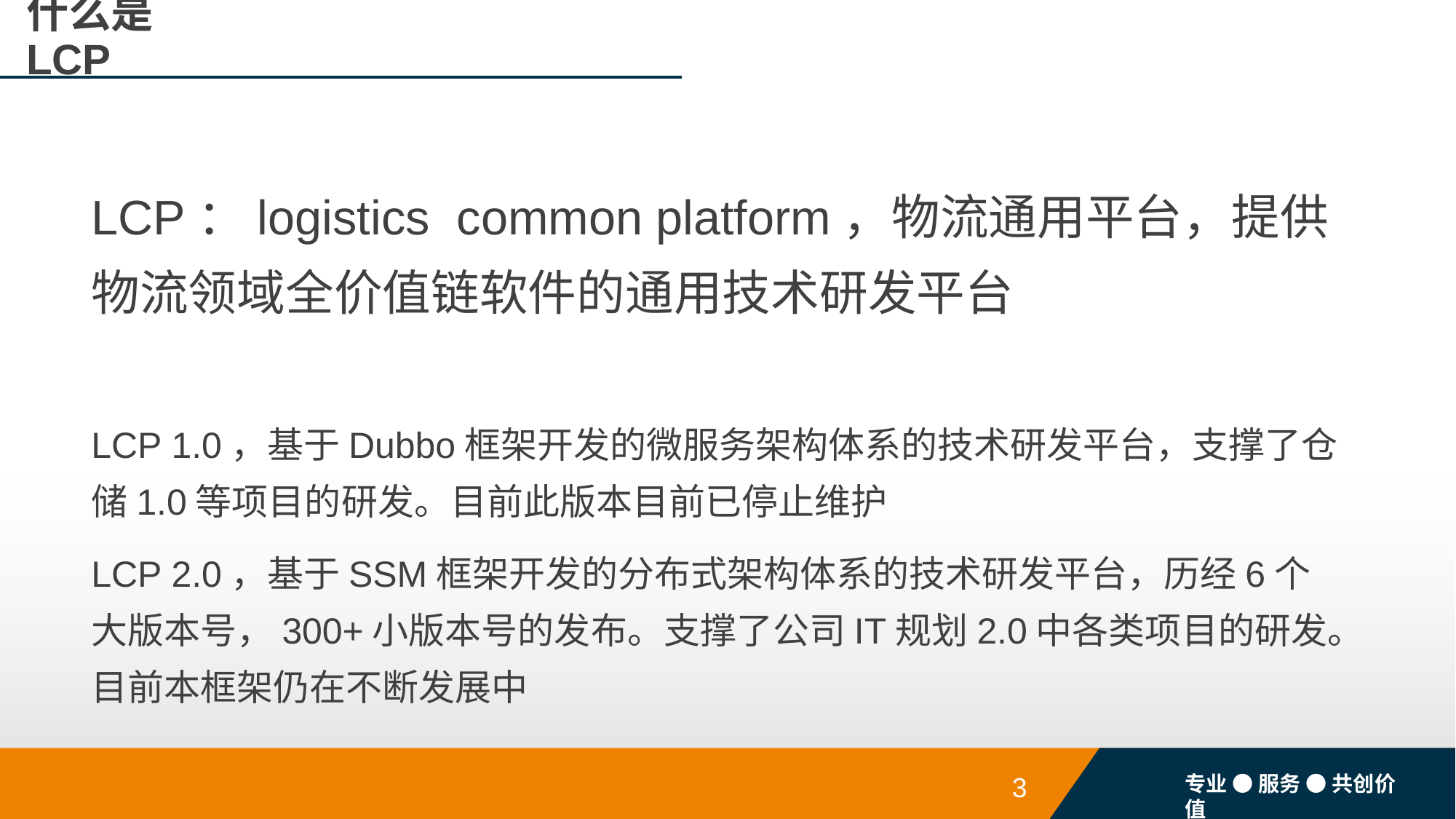

# 什么是LCP
LCP：logistics  common platform，物流通用平台，提供物流领域全价值链软件的通用技术研发平台
LCP 1.0，基于Dubbo框架开发的微服务架构体系的技术研发平台，支撑了仓储1.0等项目的研发。目前此版本目前已停止维护
LCP 2.0，基于SSM框架开发的分布式架构体系的技术研发平台，历经6个大版本号，300+小版本号的发布。支撑了公司IT规划2.0中各类项目的研发。目前本框架仍在不断发展中